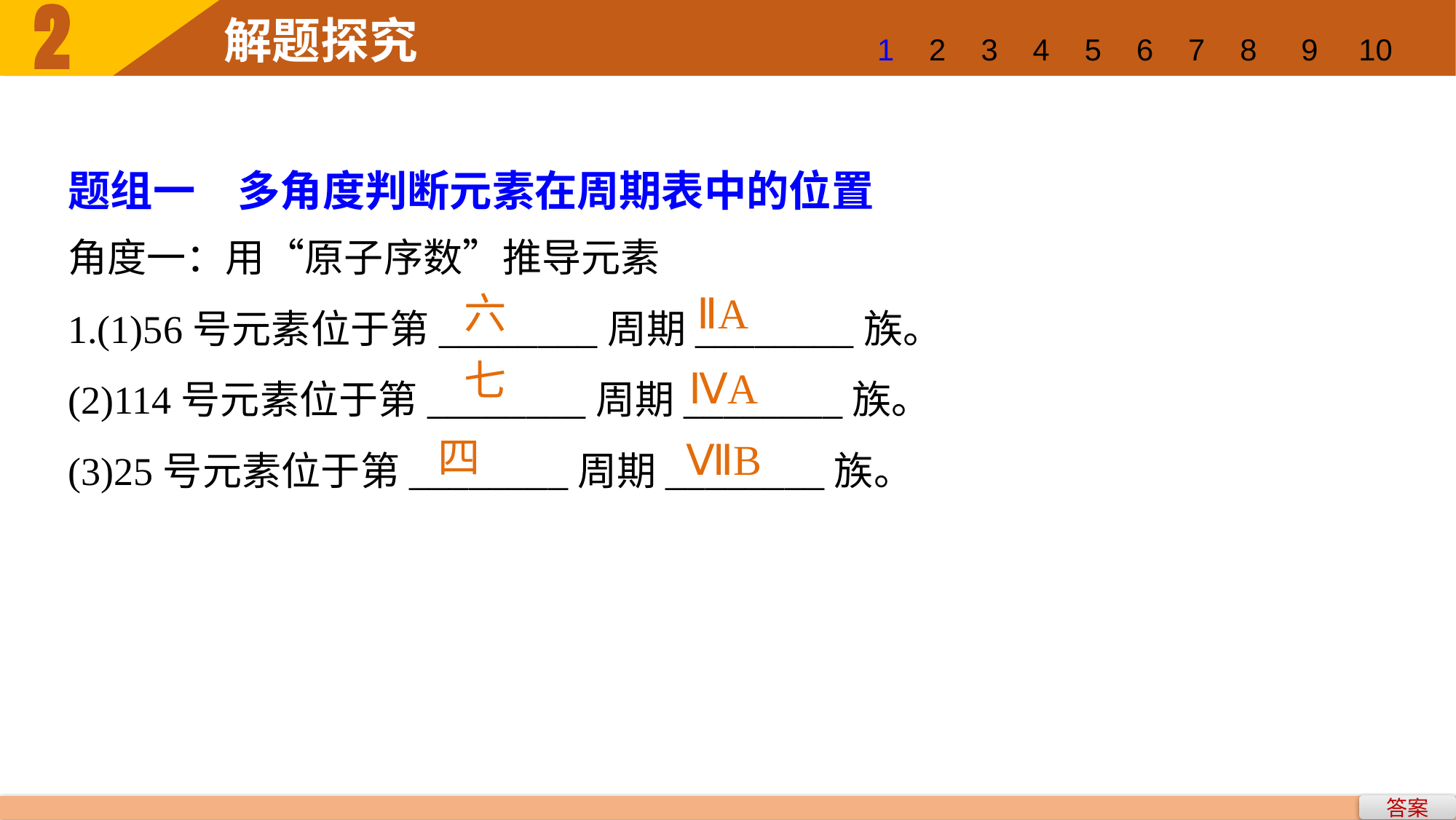

1
2
3
4
5
6
7
8
9
10
题组一　多角度判断元素在周期表中的位置
角度一：用“原子序数”推导元素
1.(1)56号元素位于第________周期________族。
(2)114号元素位于第________周期________族。
(3)25号元素位于第________周期________族。
六
ⅡA
七
ⅣA
四
ⅦB
答案